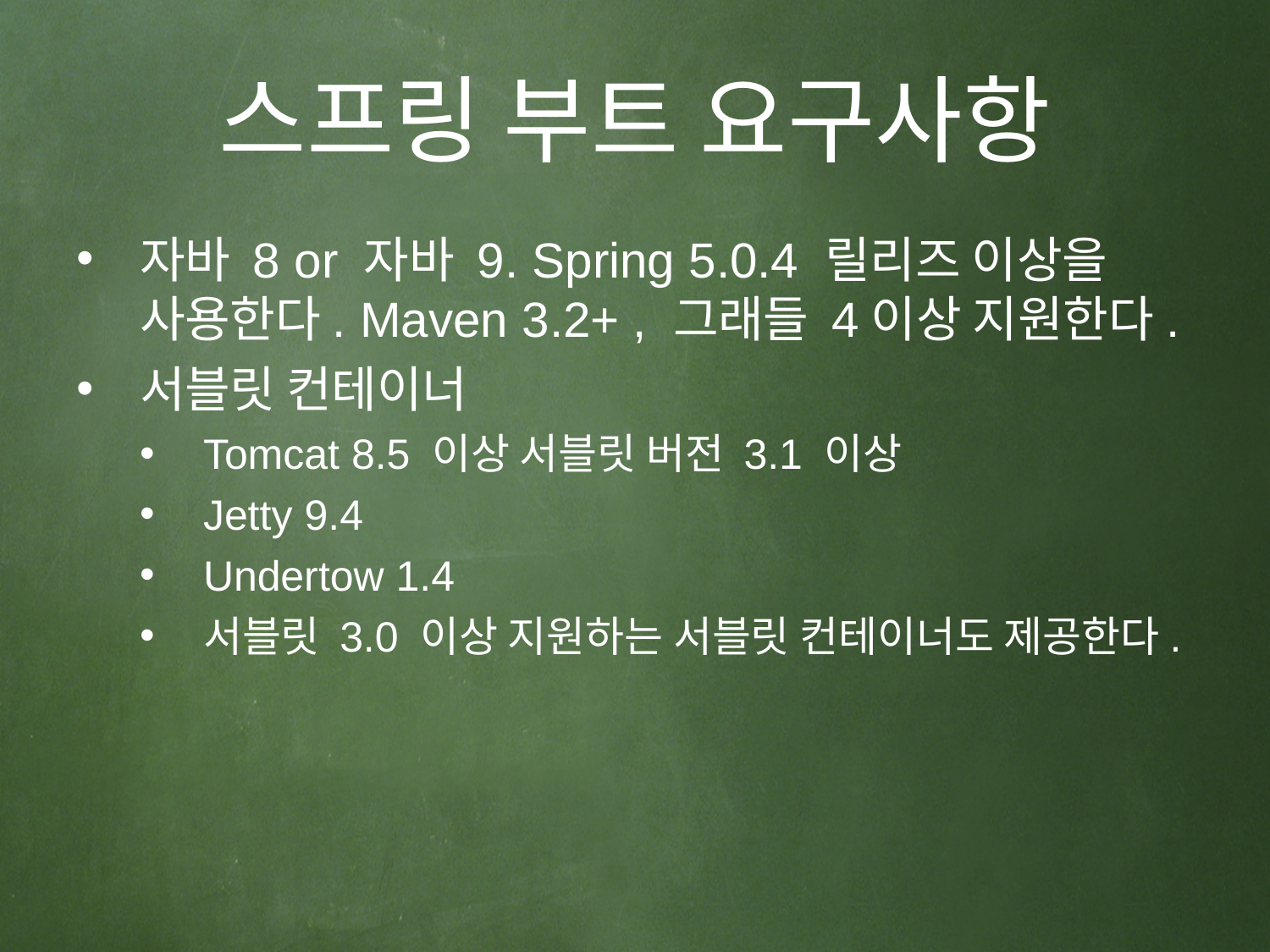

# 스프링 부트 요구사항
자바 8 or 자바 9. Spring 5.0.4 릴리즈 이상을 사용한다. Maven 3.2+ , 그래들 4이상 지원한다.
서블릿 컨테이너
Tomcat 8.5 이상 서블릿 버전 3.1 이상
Jetty 9.4
Undertow 1.4
서블릿 3.0 이상 지원하는 서블릿 컨테이너도 제공한다.